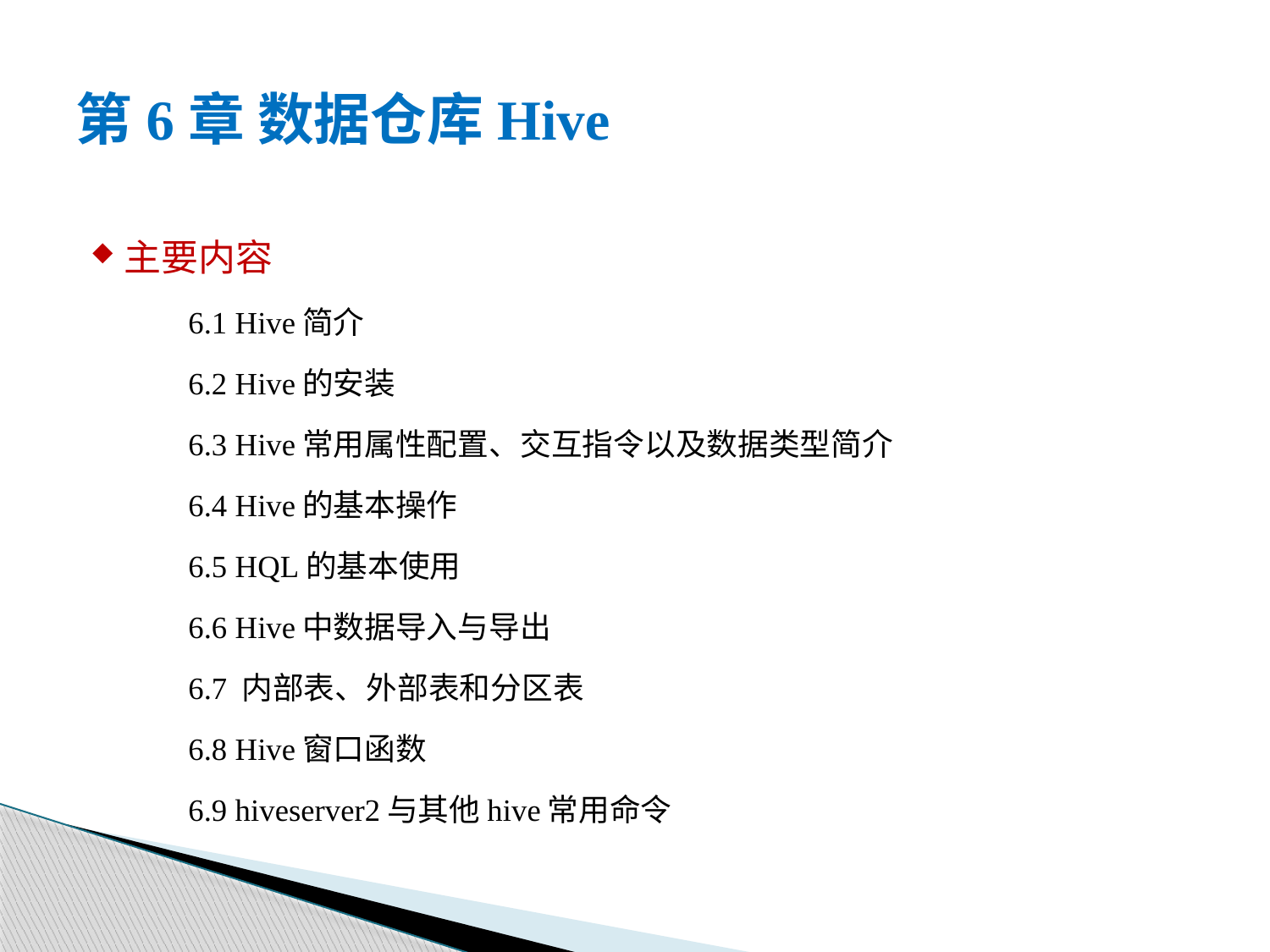

# 第6章 数据仓库Hive
主要内容
6.1 Hive简介
6.2 Hive的安装
6.3 Hive常用属性配置、交互指令以及数据类型简介
6.4 Hive的基本操作
6.5 HQL的基本使用
6.6 Hive中数据导入与导出
6.7 内部表、外部表和分区表
6.8 Hive窗口函数
6.9 hiveserver2与其他hive常用命令